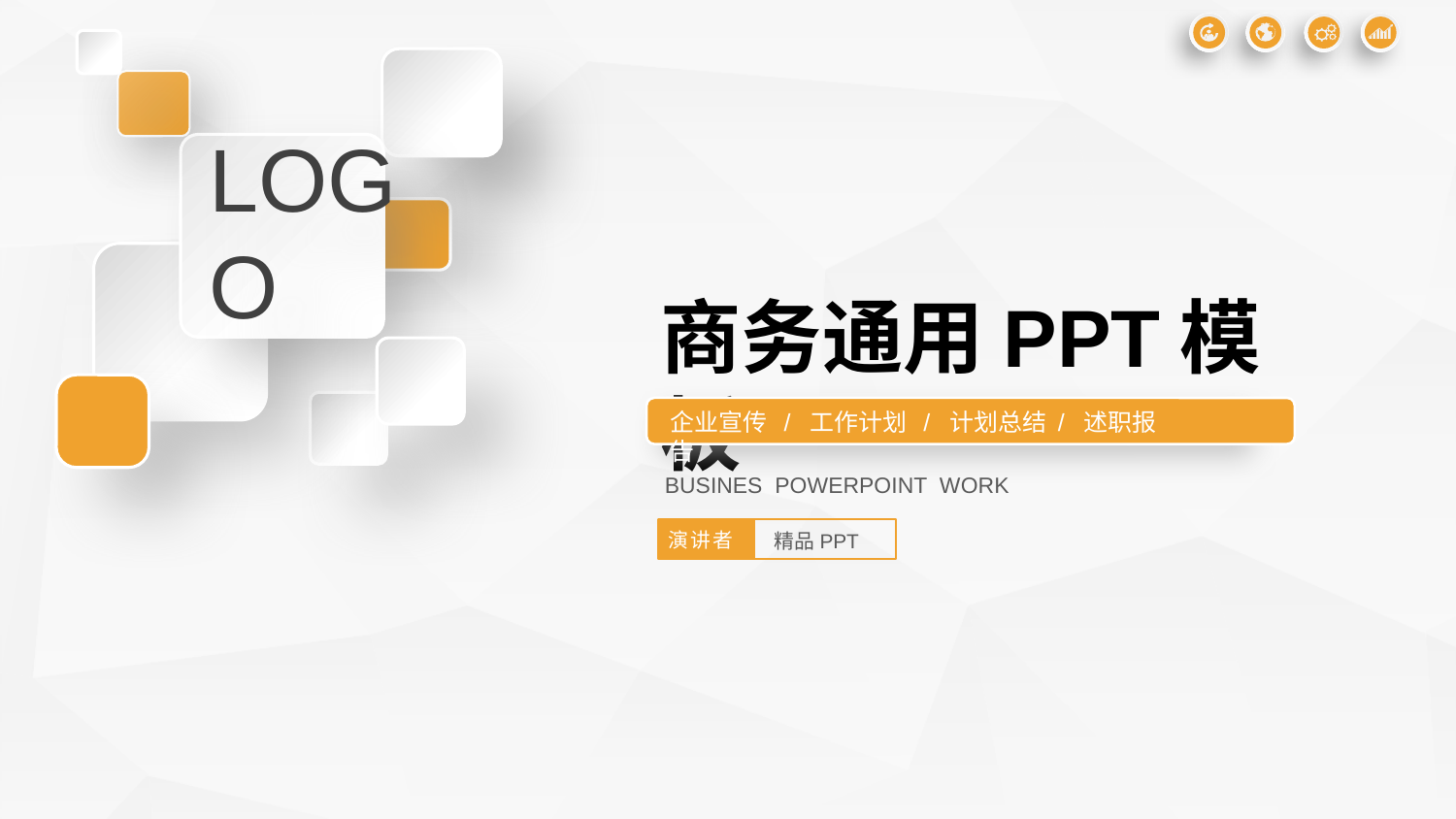

LOGO

商务通用PPT模板

企业宣传  /  工作计划  /  计划总结 /  述职报告
BUSINES  POWERPOINT  WORK

精品PPT
演讲者